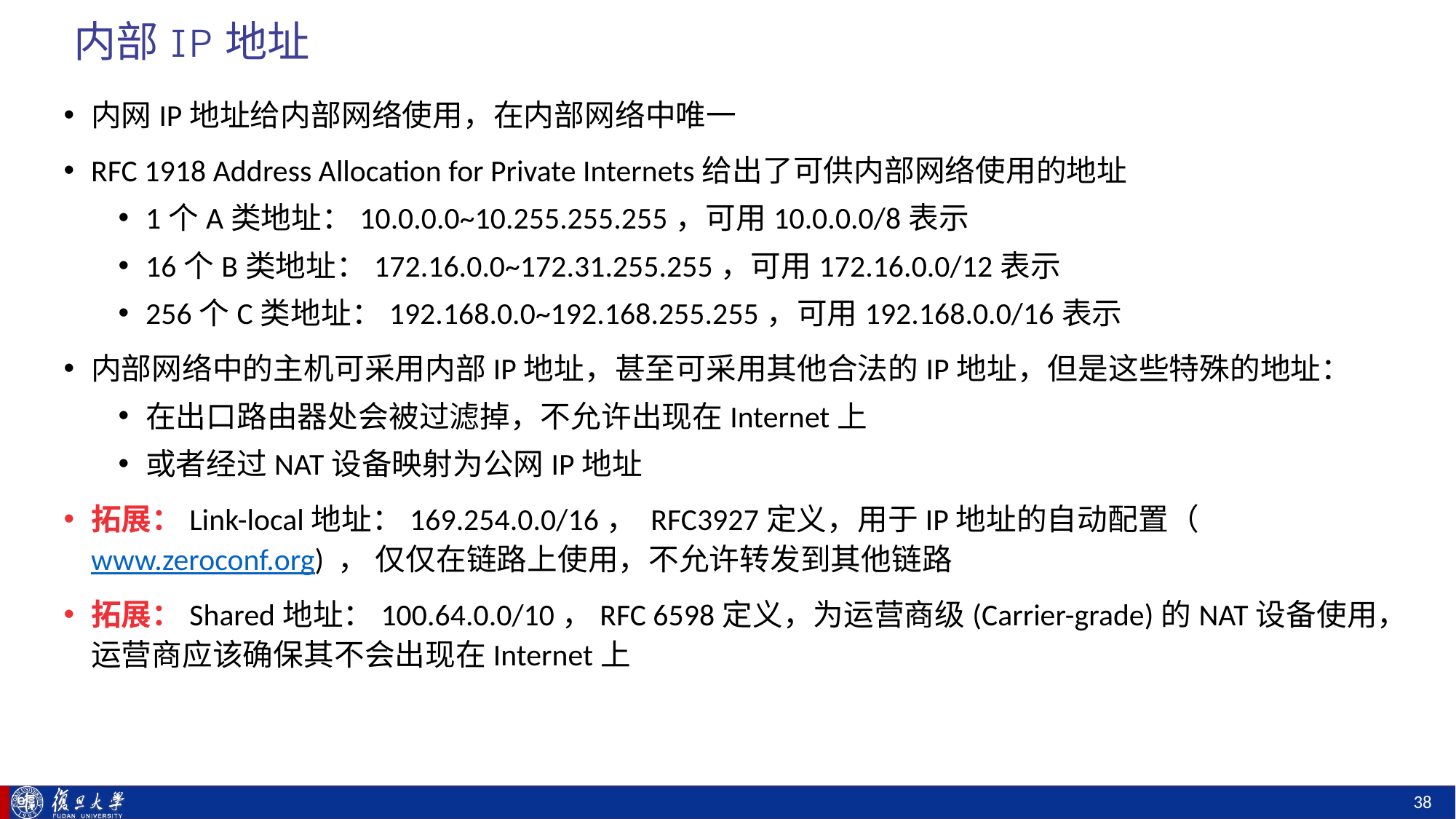

# 内部IP地址
内网IP地址给内部网络使用，在内部网络中唯一
RFC 1918 Address Allocation for Private Internets给出了可供内部网络使用的地址
1个A类地址：10.0.0.0~10.255.255.255，可用10.0.0.0/8表示
16个B类地址：172.16.0.0~172.31.255.255，可用172.16.0.0/12表示
256个C类地址：192.168.0.0~192.168.255.255，可用192.168.0.0/16表示
内部网络中的主机可采用内部IP地址，甚至可采用其他合法的IP地址，但是这些特殊的地址：
在出口路由器处会被过滤掉，不允许出现在Internet上
或者经过NAT设备映射为公网IP地址
拓展：Link-local地址：169.254.0.0/16， RFC3927定义，用于IP地址的自动配置（www.zeroconf.org) ， 仅仅在链路上使用，不允许转发到其他链路
拓展：Shared地址：100.64.0.0/10，RFC 6598定义，为运营商级(Carrier-grade)的NAT设备使用，运营商应该确保其不会出现在Internet上